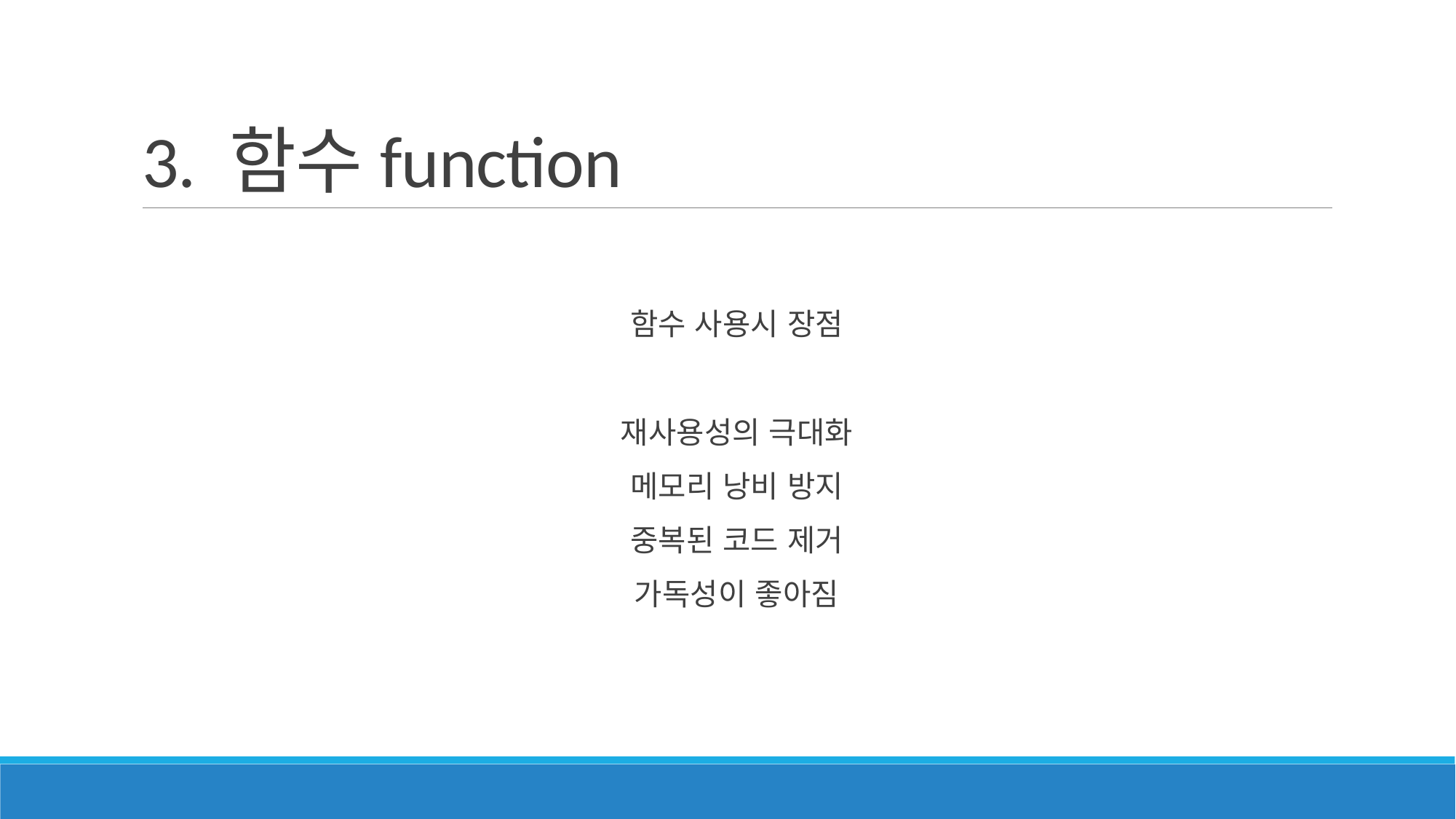

# 3. 함수function
함수 사용시 장점

재사용성의 극대화
메모리 낭비 방지
중복된 코드 제거
가독성이 좋아짐